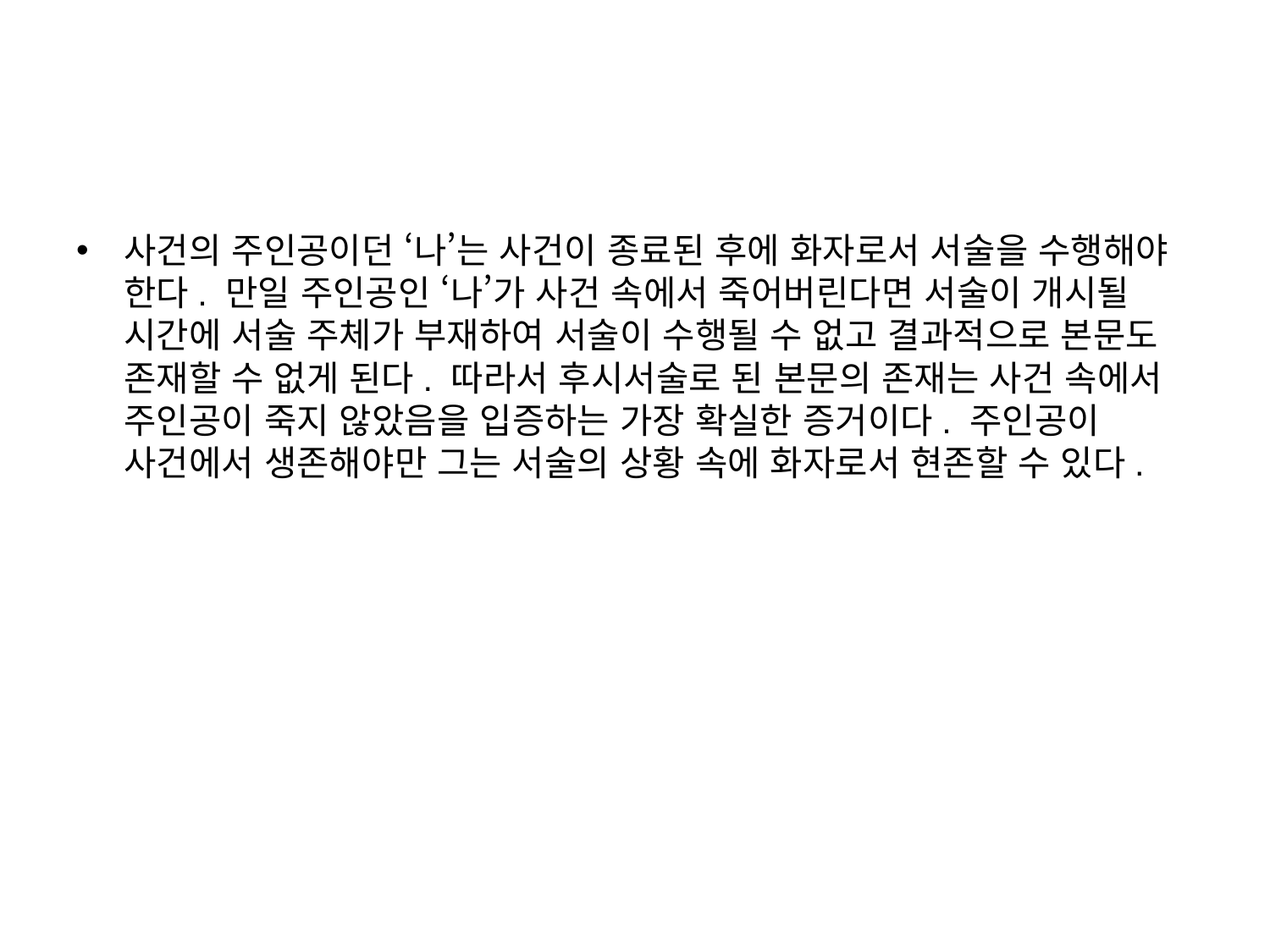

사건의 주인공이던 ‘나’는 사건이 종료된 후에 화자로서 서술을 수행해야 한다. 만일 주인공인 ‘나’가 사건 속에서 죽어버린다면 서술이 개시될 시간에 서술 주체가 부재하여 서술이 수행될 수 없고 결과적으로 본문도 존재할 수 없게 된다. 따라서 후시서술로 된 본문의 존재는 사건 속에서 주인공이 죽지 않았음을 입증하는 가장 확실한 증거이다. 주인공이 사건에서 생존해야만 그는 서술의 상황 속에 화자로서 현존할 수 있다.